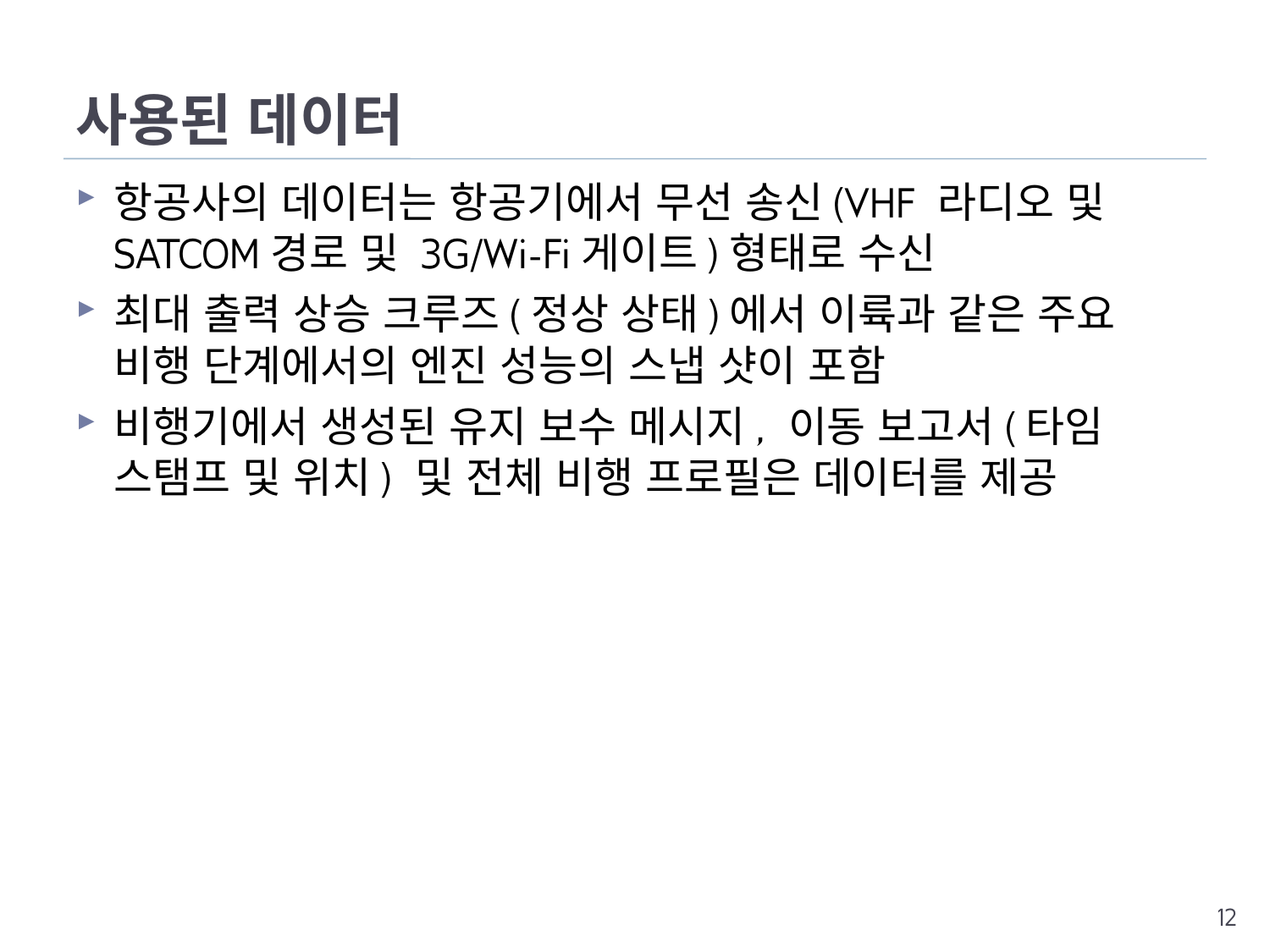

# 사용된 데이터
항공사의 데이터는 항공기에서 무선 송신(VHF 라디오 및 SATCOM경로 및 3G/Wi-Fi게이트)형태로 수신
최대 출력 상승 크루즈(정상 상태)에서 이륙과 같은 주요 비행 단계에서의 엔진 성능의 스냅 샷이 포함
비행기에서 생성된 유지 보수 메시지, 이동 보고서(타임 스탬프 및 위치) 및 전체 비행 프로필은 데이터를 제공

12